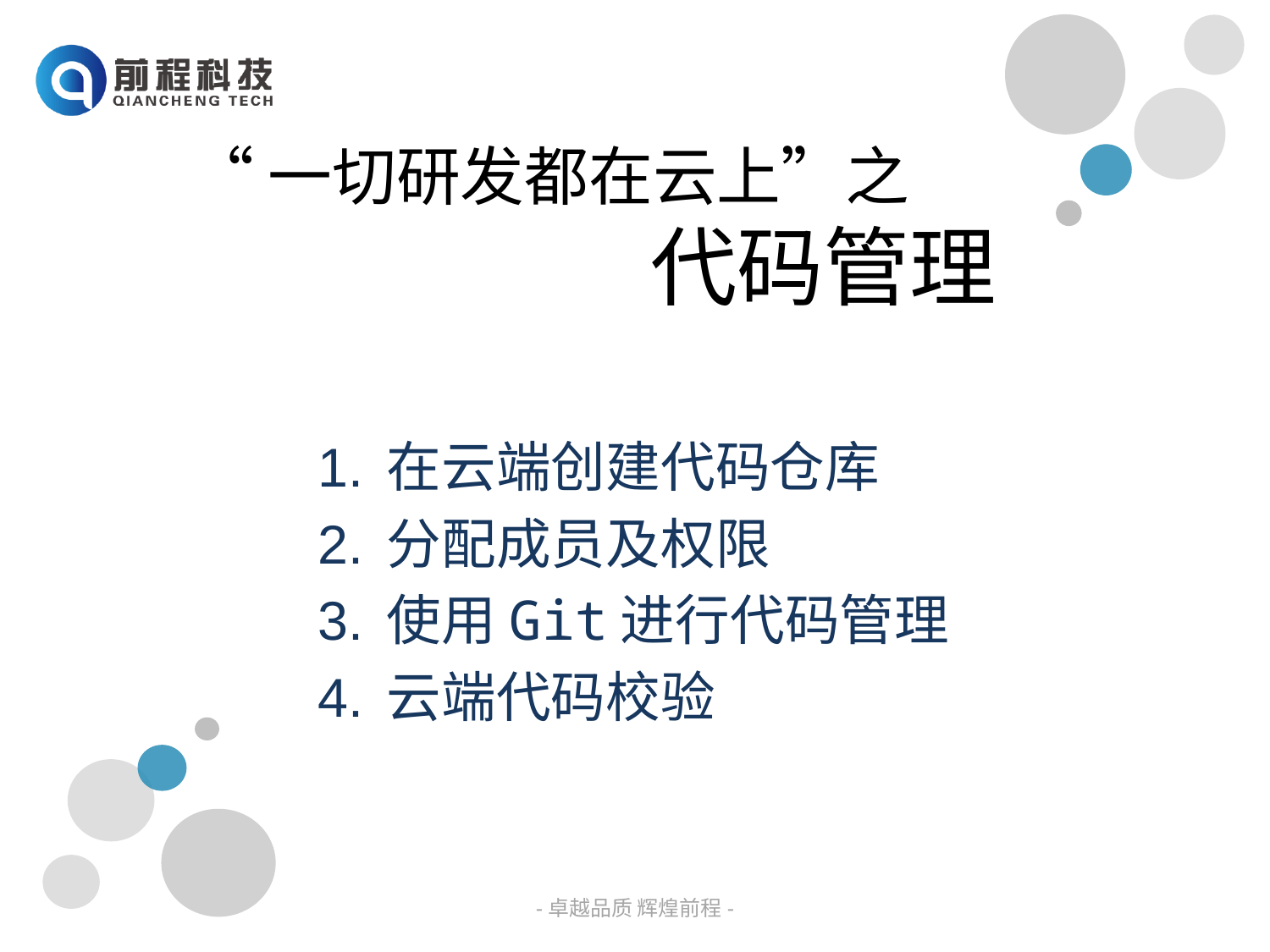

# “一切研发都在云上”之 代码管理
在云端创建代码仓库
分配成员及权限
使用Git进行代码管理
云端代码校验

-卓越品质 辉煌前程-